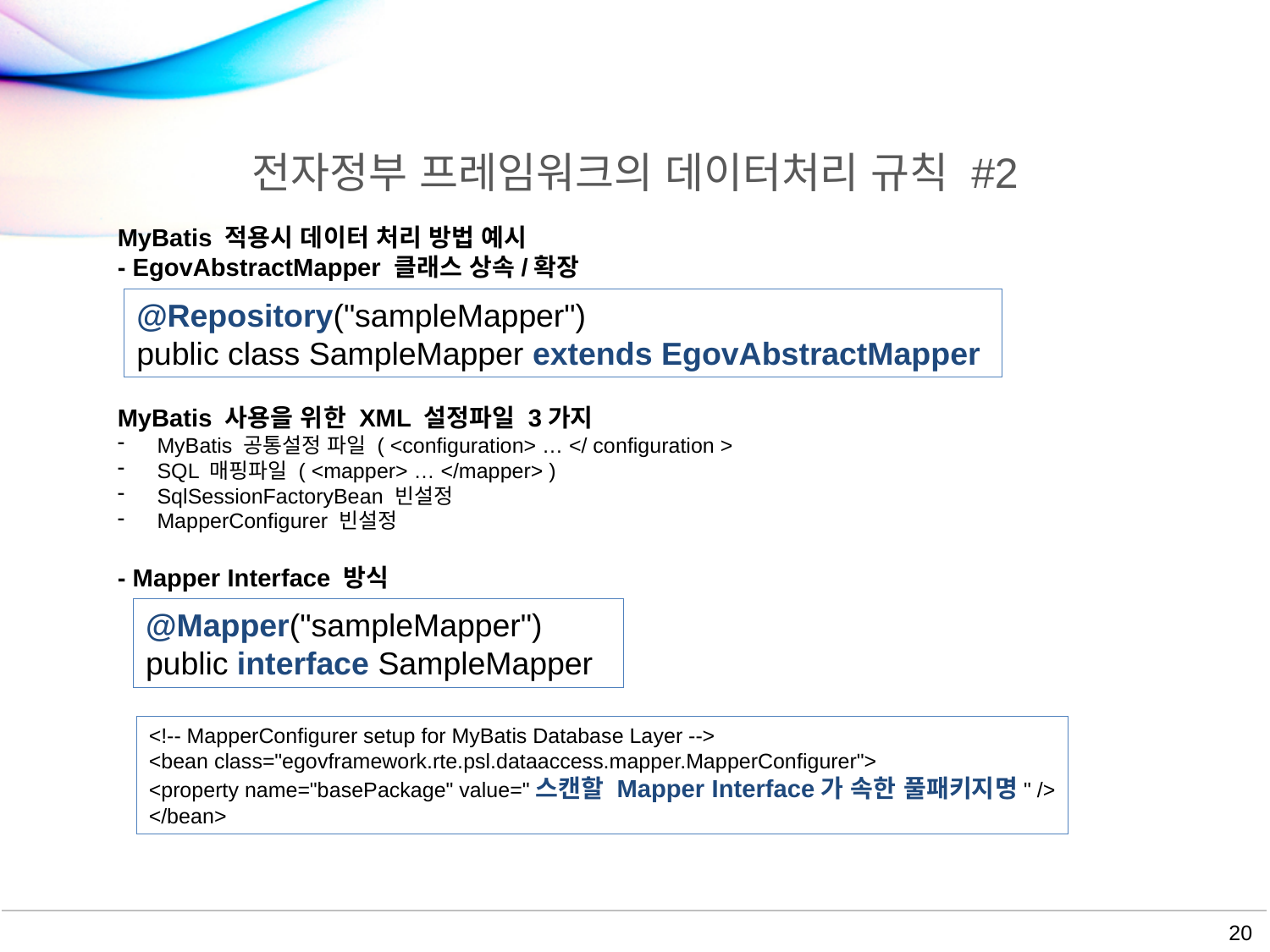

# 전자정부 프레임워크의 데이터처리 규칙 #2
MyBatis 적용시 데이터 처리 방법 예시
- EgovAbstractMapper 클래스 상속/확장
@Repository("sampleMapper")
public class SampleMapper extends EgovAbstractMapper
MyBatis 사용을 위한 XML 설정파일 3가지
MyBatis 공통설정 파일 ( <configuration> … </ configuration >
SQL 매핑파일 ( <mapper> … </mapper> )
SqlSessionFactoryBean 빈설정
MapperConfigurer 빈설정
- Mapper Interface 방식
@Mapper("sampleMapper")
public interface SampleMapper
<!-- MapperConfigurer setup for MyBatis Database Layer -->
<bean class="egovframework.rte.psl.dataaccess.mapper.MapperConfigurer">
<property name="basePackage" value="스캔할 Mapper Interface가 속한 풀패키지명" />
</bean>
20